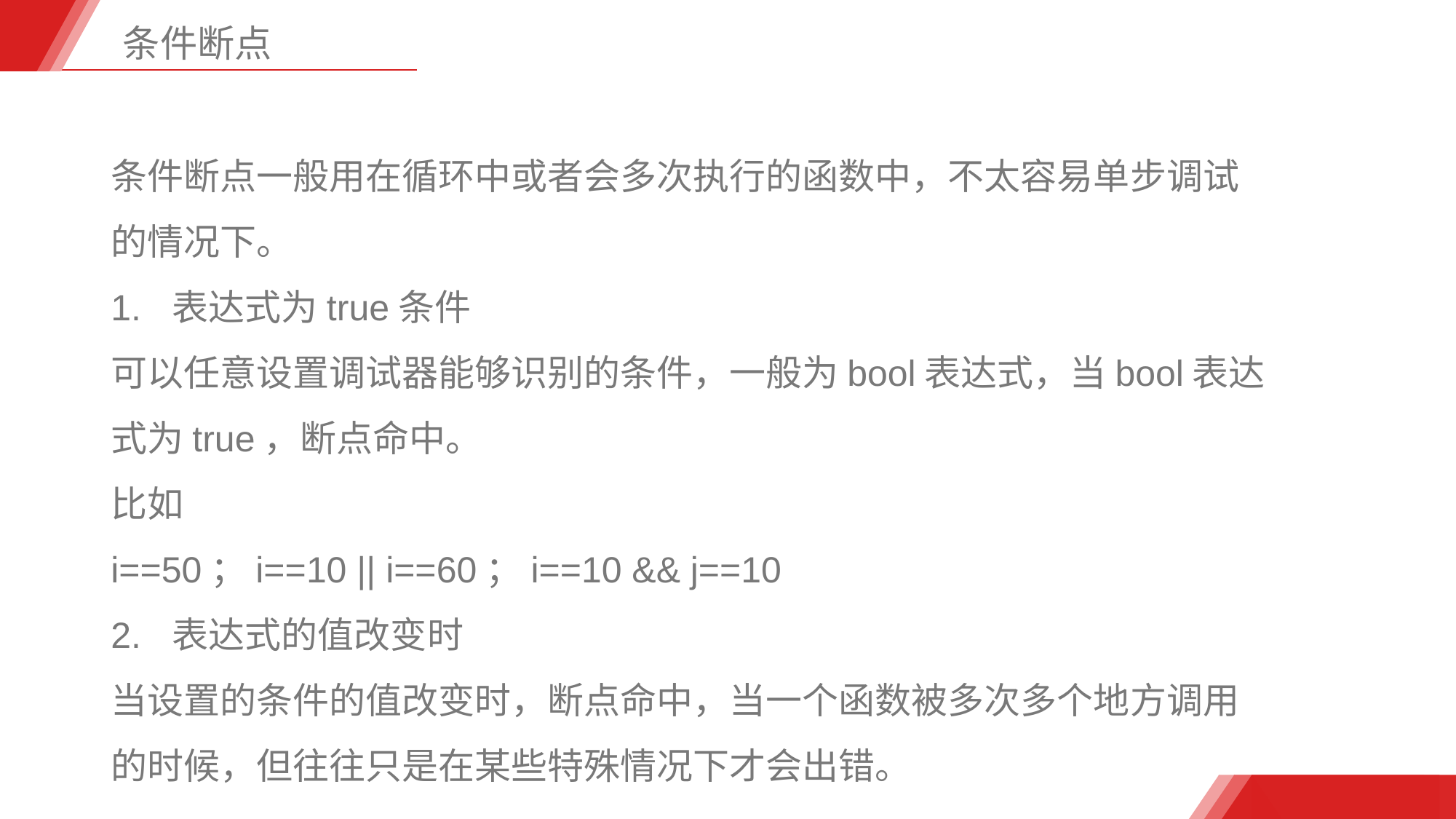

条件断点
条件断点一般用在循环中或者会多次执行的函数中，不太容易单步调试的情况下。
表达式为true条件
可以任意设置调试器能够识别的条件，一般为bool表达式，当bool表达式为true，断点命中。
比如
i==50；i==10 || i==60；i==10 && j==10
表达式的值改变时
当设置的条件的值改变时，断点命中，当一个函数被多次多个地方调用的时候，但往往只是在某些特殊情况下才会出错。